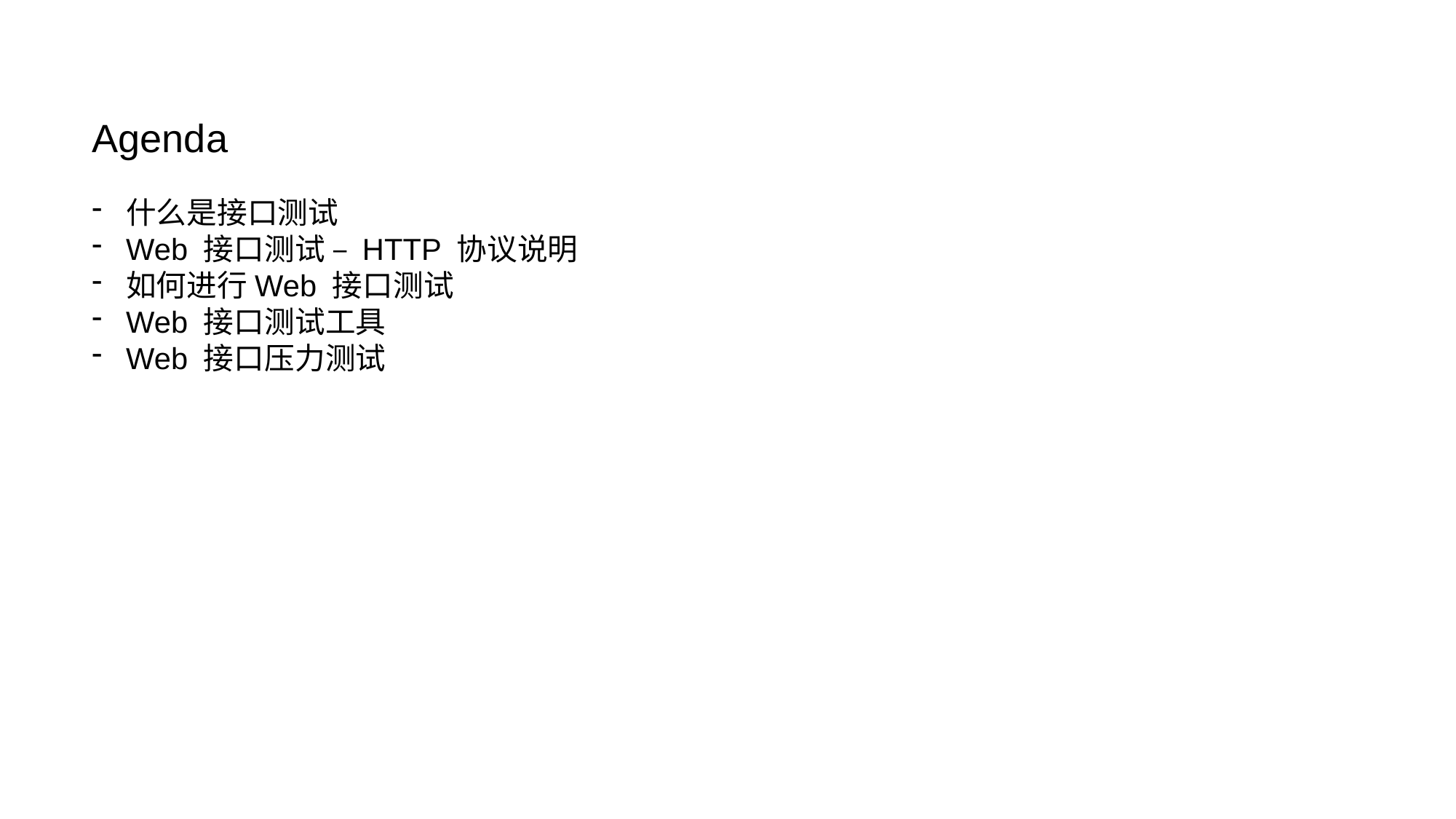

Agenda

什么是接口测试
Web 接口测试 – HTTP 协议说明
如何进行Web 接口测试
Web 接口测试工具
Web 接口压力测试